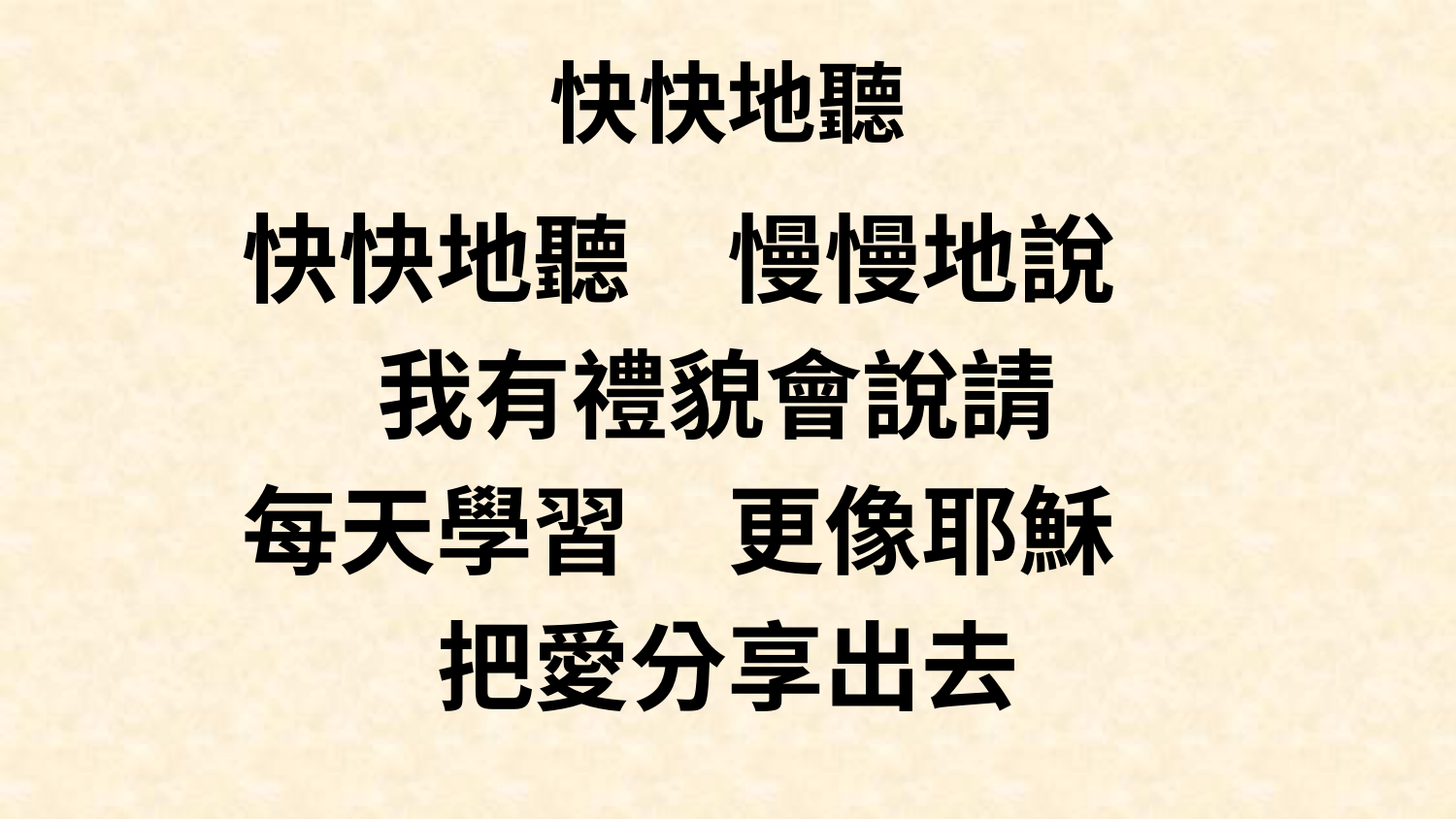

# 快快地聽
快快地聽　慢慢地說
我有禮貌會說請
每天學習　更像耶穌
把愛分享出去